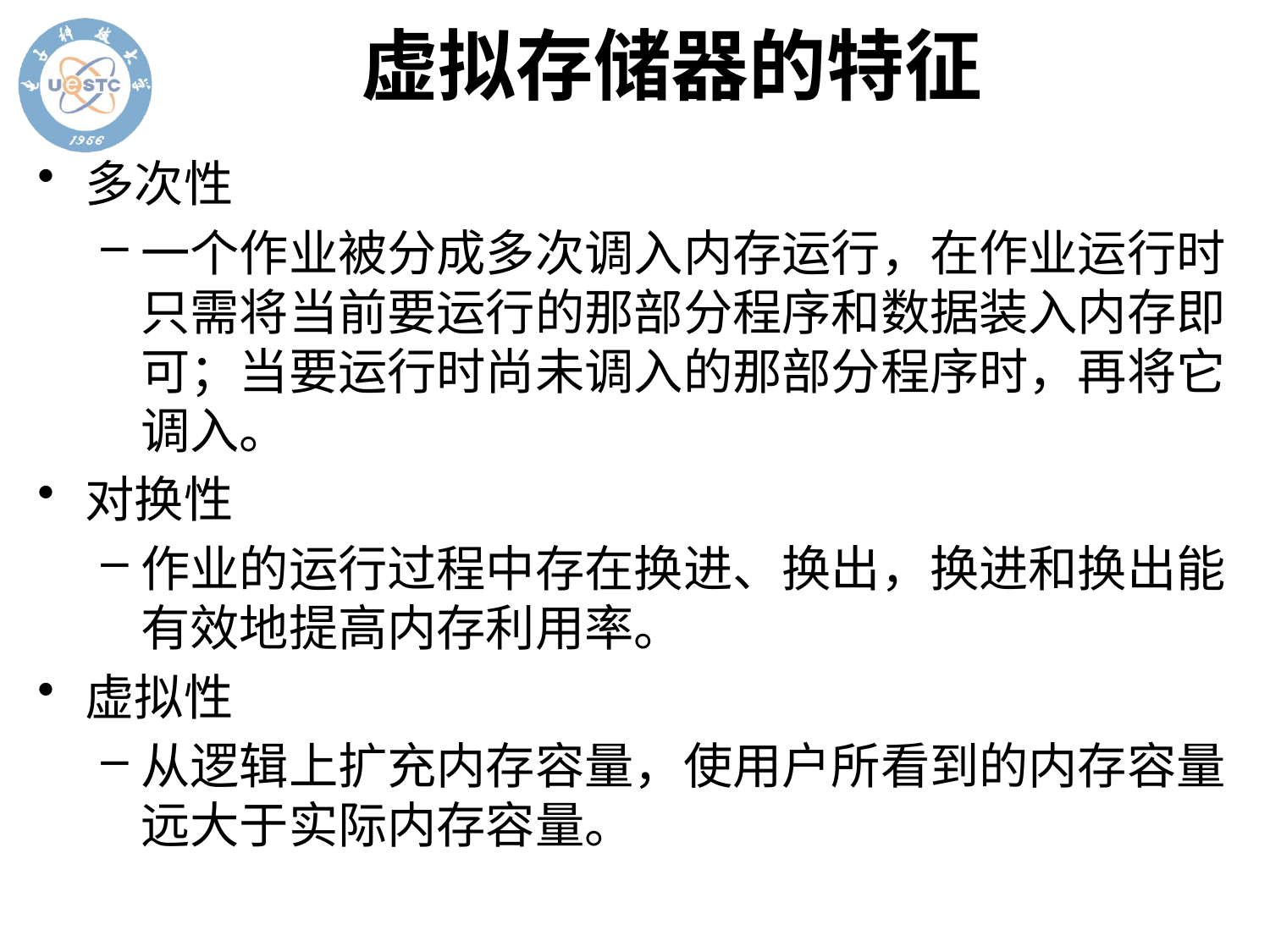

# 虚拟存储器的特征
多次性
一个作业被分成多次调入内存运行，在作业运行时只需将当前要运行的那部分程序和数据装入内存即可；当要运行时尚未调入的那部分程序时，再将它调入。
对换性
作业的运行过程中存在换进、换出，换进和换出能有效地提高内存利用率。
虚拟性
从逻辑上扩充内存容量，使用户所看到的内存容量远大于实际内存容量。